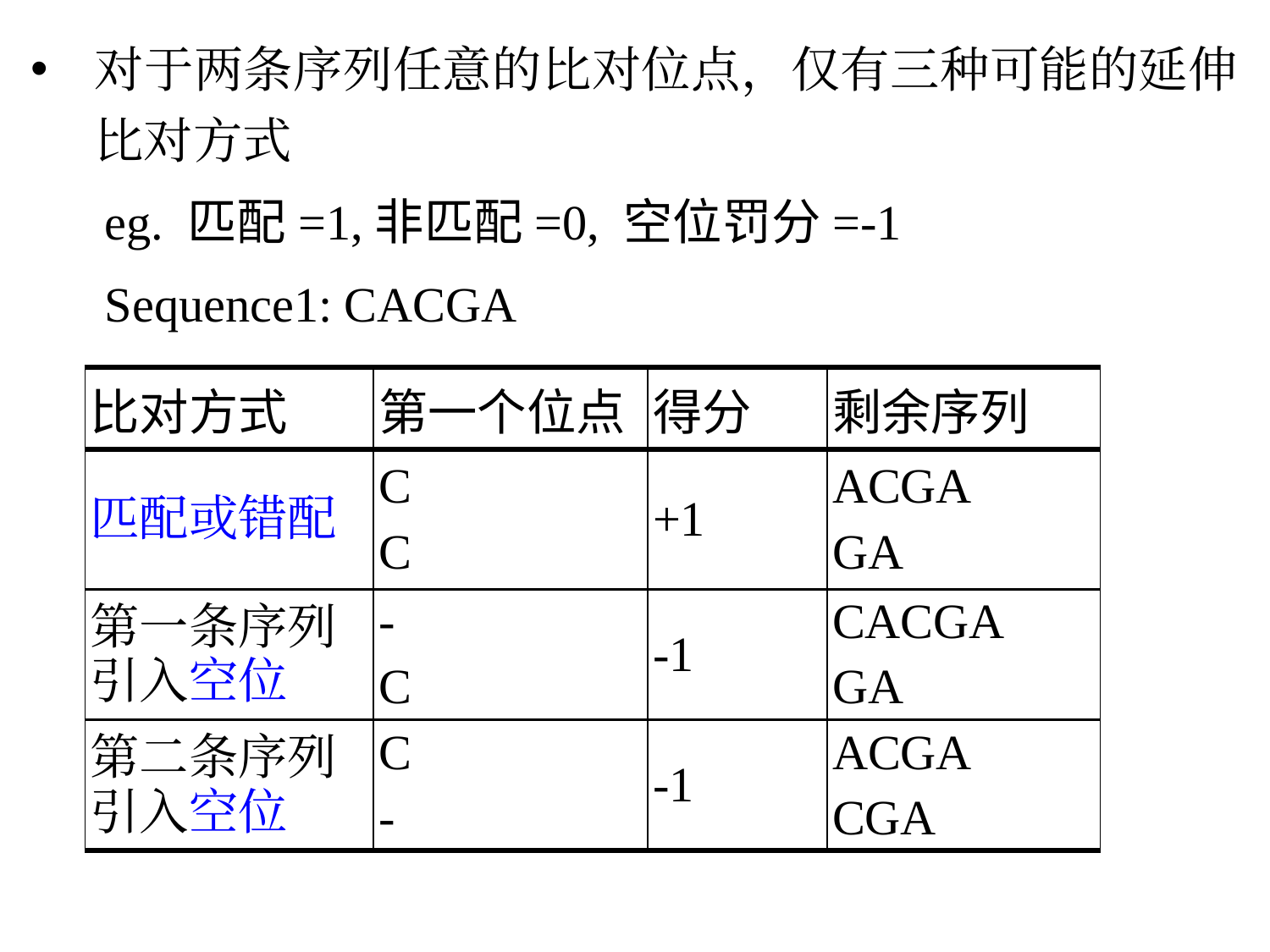

对于两条序列任意的比对位点，仅有三种可能的延伸比对方式
      eg. 匹配=1,非匹配=0, 空位罚分=-1
      Sequence1: CACGA
      Sequence2: CGA
| 比对方式 | 第一个位点 | 得分 | 剩余序列 |
| --- | --- | --- | --- |
| 匹配或错配 | C C | +1 | ACGA GA |
| 第一条序列引入空位 | - C | -1 | CACGA GA |
| 第二条序列引入空位 | C - | -1 | ACGA CGA |
25